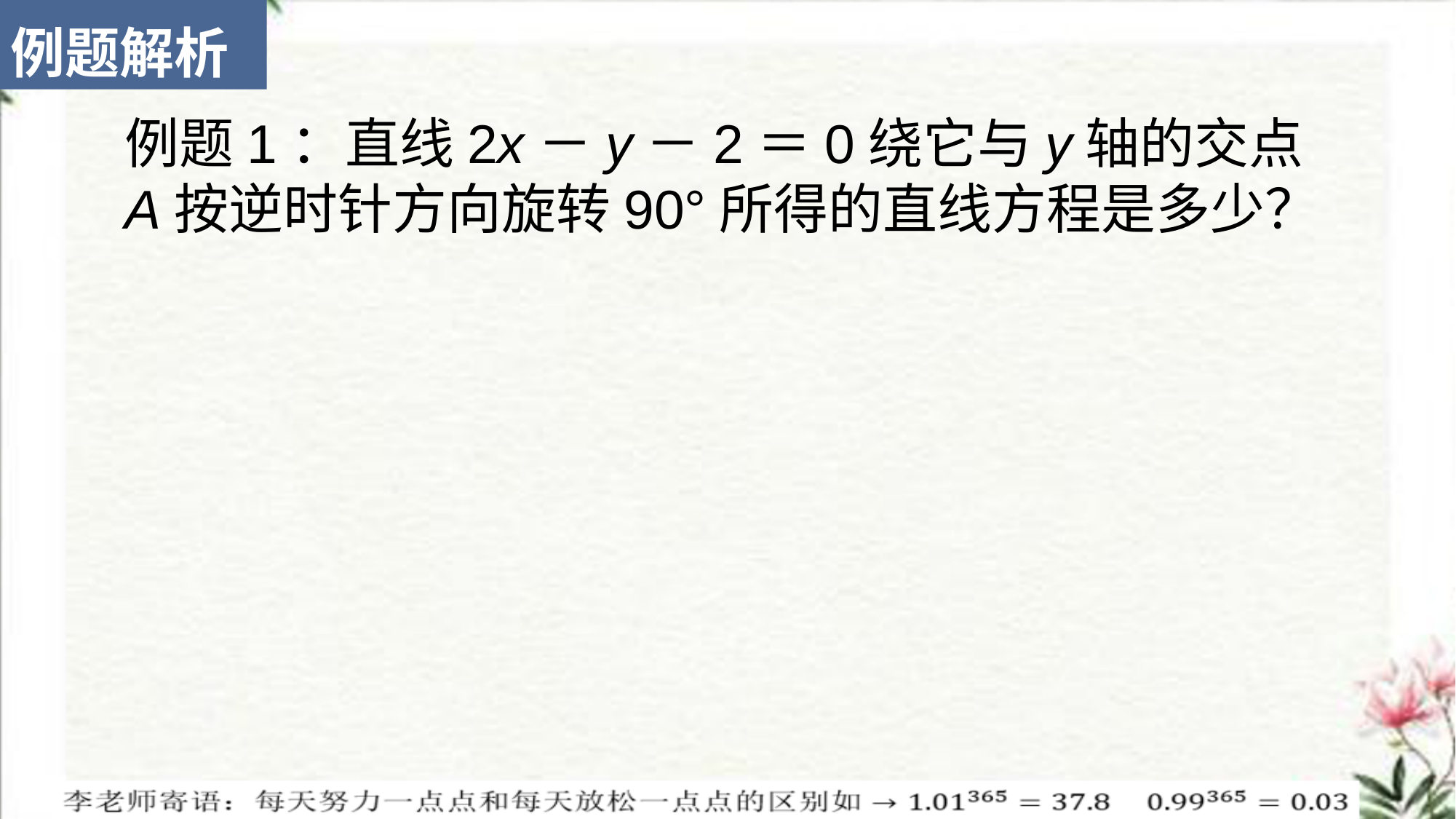

例题解析
例题1：直线2x－y－2＝0绕它与y轴的交点A按逆时针方向旋转90°所得的直线方程是多少？